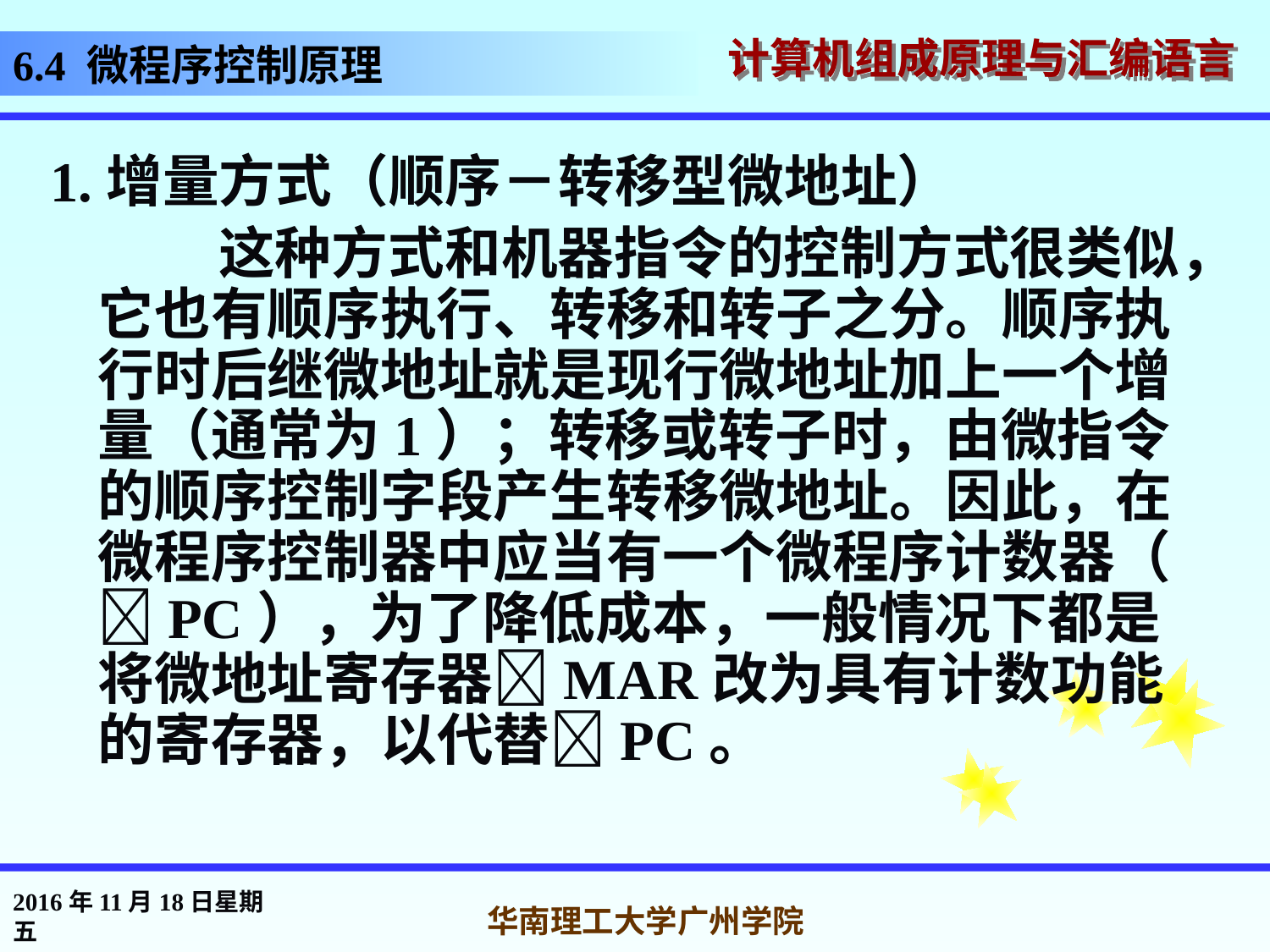

# 6.4 微程序控制原理
1.增量方式（顺序－转移型微地址）
            这种方式和机器指令的控制方式很类似，它也有顺序执行、转移和转子之分。顺序执行时后继微地址就是现行微地址加上一个增量（通常为1）；转移或转子时，由微指令的顺序控制字段产生转移微地址。因此，在微程序控制器中应当有一个微程序计数器（ μPC），为了降低成本，一般情况下都是将微地址寄存器μMAR改为具有计数功能的寄存器，以代替μPC。
2016年11月18日星期五
华南理工大学广州学院